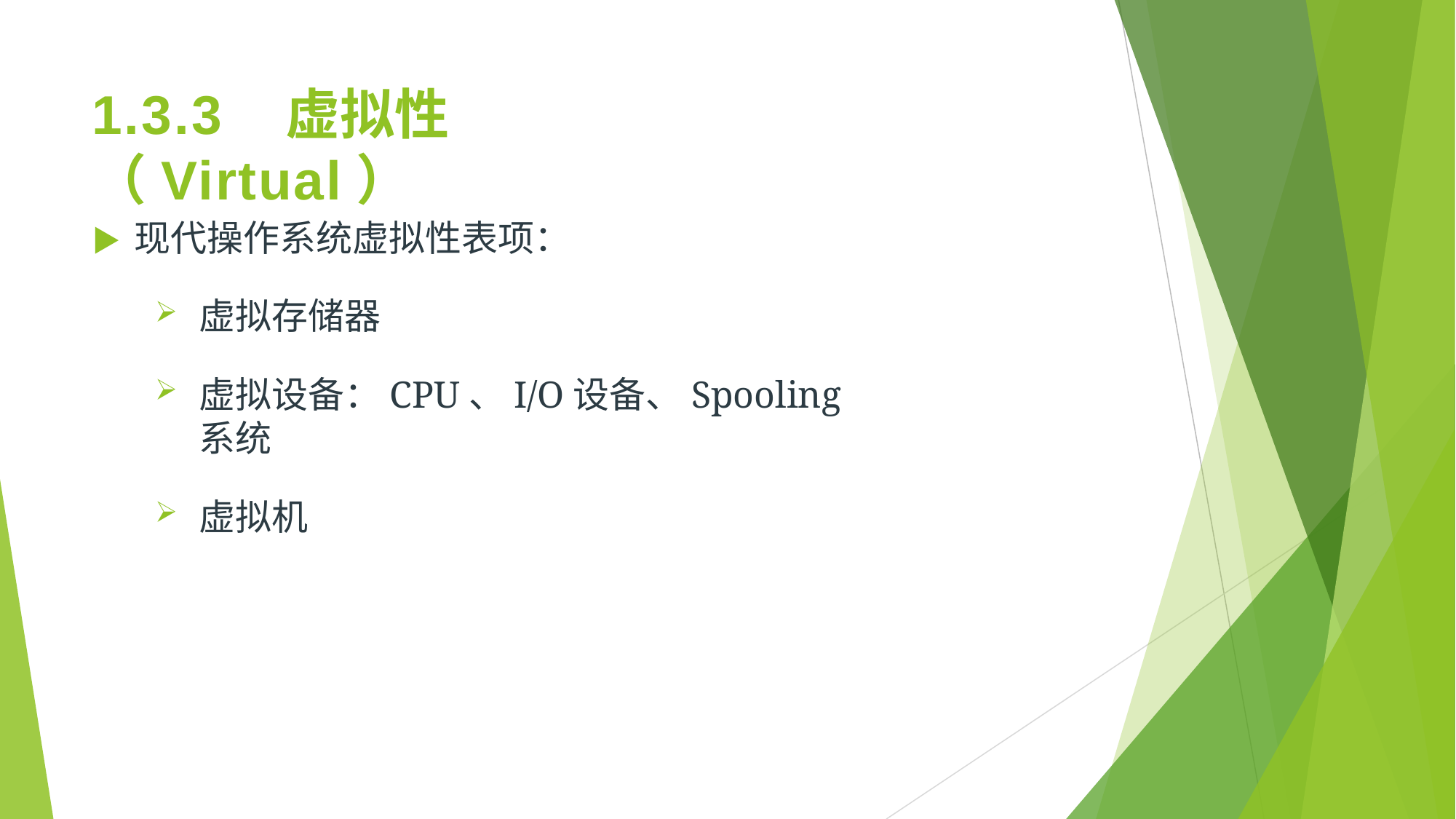

# 1.3.3	虚拟性（Virtual）
▶	现代操作系统虚拟性表项：

虚拟存储器

虚拟设备：CPU、I/O设备、Spooling系统

虚拟机